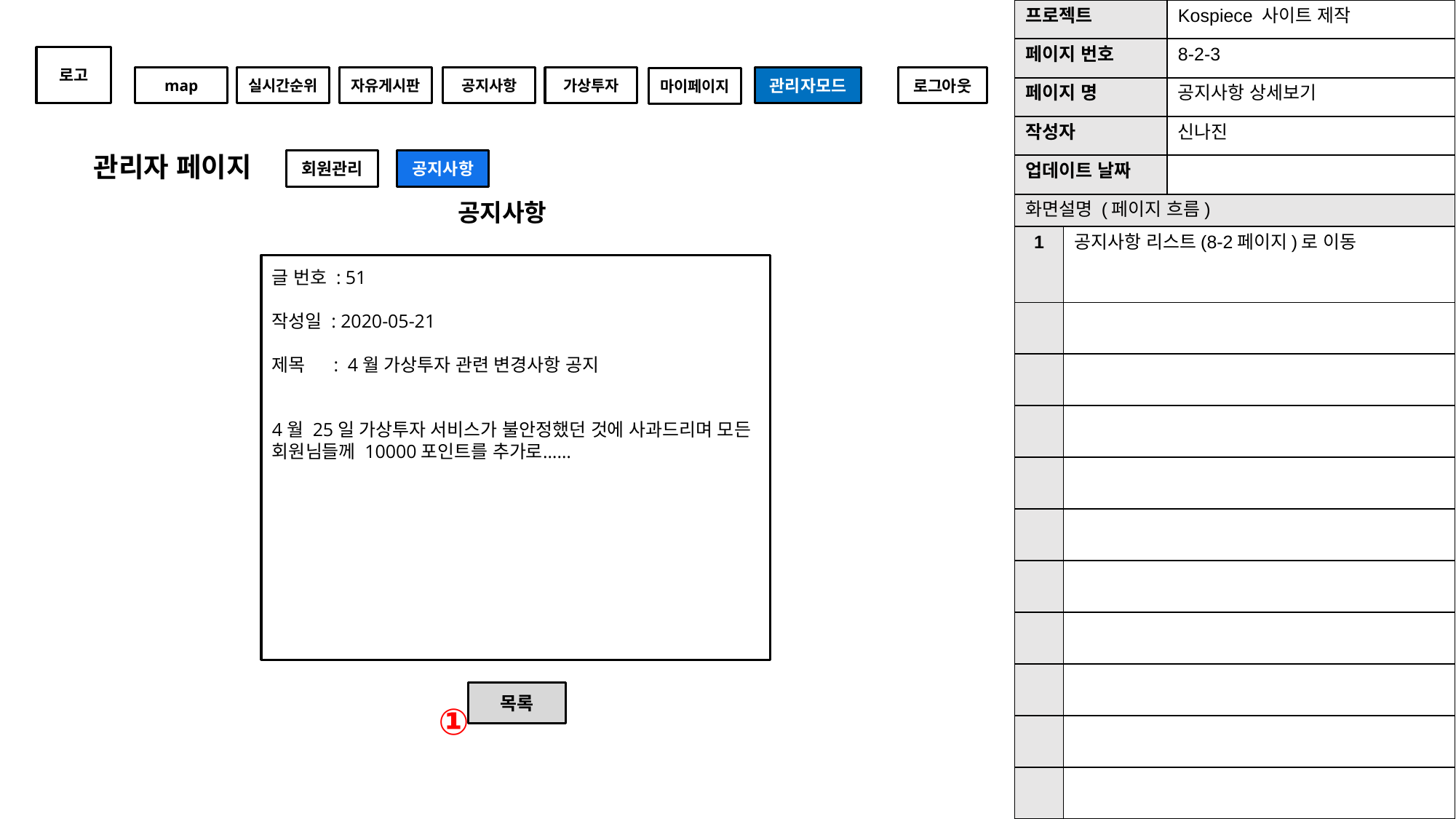

| 프로젝트 | Kospiece 사이트 제작 |
| --- | --- |
| 페이지 번호 | 8-2-3 |
| 페이지 명 | 공지사항 상세보기 |
| 작성자 | 신나진 |
| 업데이트 날짜 |  |
로고
관리자모드
로그아웃
map
실시간순위
자유게시판
공지사항
가상투자
마이페이지
관리자 페이지
회원관리
공지사항
공지사항
| 화면설명 (페이지 흐름) |  |
| --- | --- |
| 1 | 공지사항 리스트(8-2페이지)로 이동 |
|  |  |
|  |  |
|  |  |
|  |  |
|  |  |
|  |  |
|  |  |
|  |  |
|  |  |
|  |  |
글 번호 : 51

작성일 : 2020-05-21

제목     :  4월 가상투자 관련 변경사항 공지

4월 25일 가상투자 서비스가 불안정했던 것에 사과드리며 모든 회원님들께 10000포인트를 추가로……

목록
①